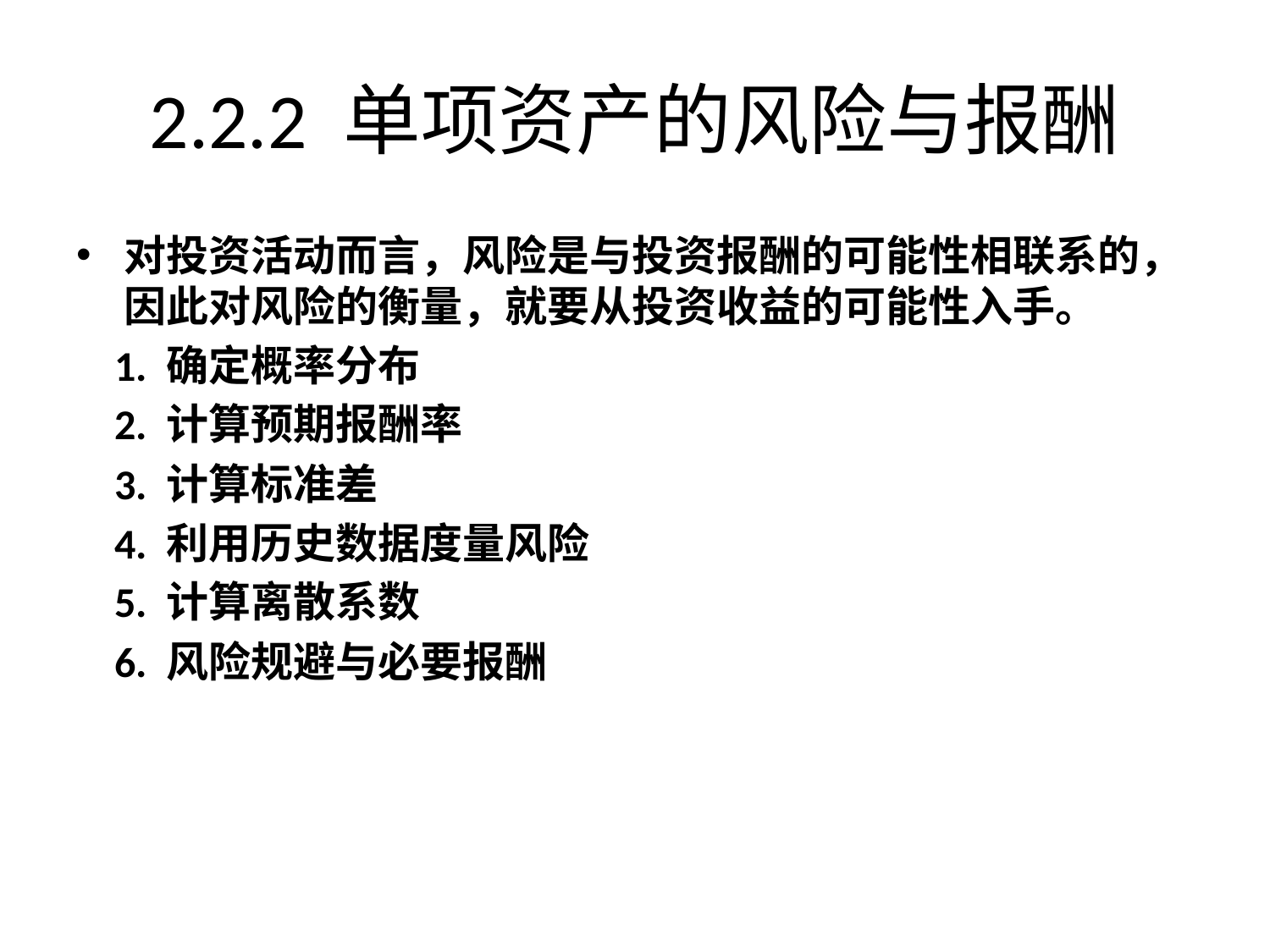

# 2.2.2 单项资产的风险与报酬
对投资活动而言，风险是与投资报酬的可能性相联系的，因此对风险的衡量，就要从投资收益的可能性入手。
    1. 确定概率分布
    2. 计算预期报酬率
    3. 计算标准差
    4. 利用历史数据度量风险
    5. 计算离散系数
    6. 风险规避与必要报酬